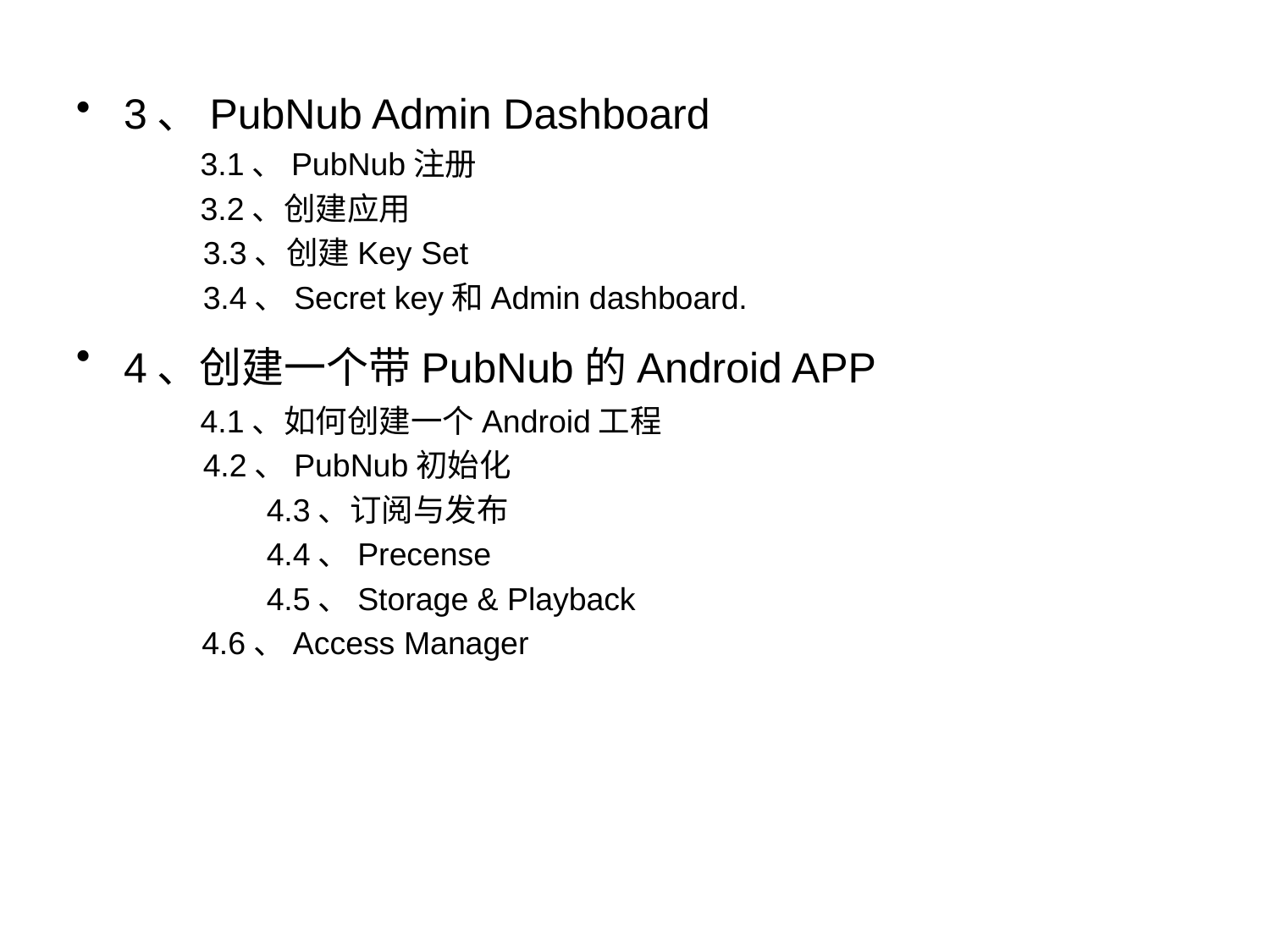

3、PubNub Admin Dashboard
              3.1、PubNub注册
              3.2、创建应用
	3.3、创建Key Set
	3.4、Secret key和Admin dashboard.
4、创建一个带PubNub的Android APP
              4.1、如何创建一个Android工程
	4.2、PubNub初始化
	4.3、订阅与发布
	4.4、Precense
	4.5、Storage & Playback
       4.6、Access Manager